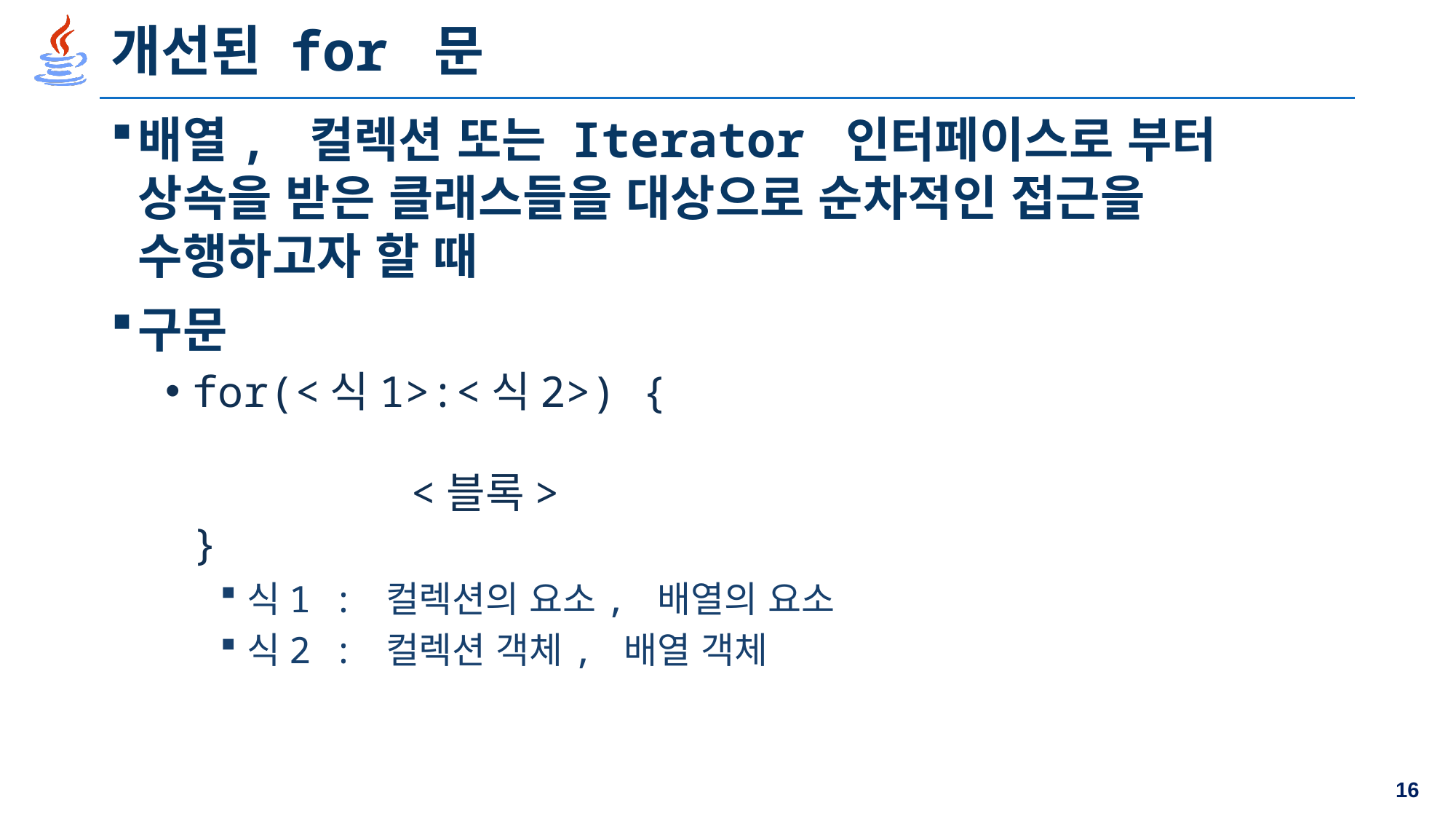

# 개선된 for 문
배열, 컬렉션 또는 Iterator 인터페이스로 부터 상속을 받은 클래스들을 대상으로 순차적인 접근을 수행하고자 할 때
구문
for(<식1>:<식2>) {
		<블록>
}
식1 : 컬렉션의 요소, 배열의 요소
식2 : 컬렉션 객체, 배열 객체

16